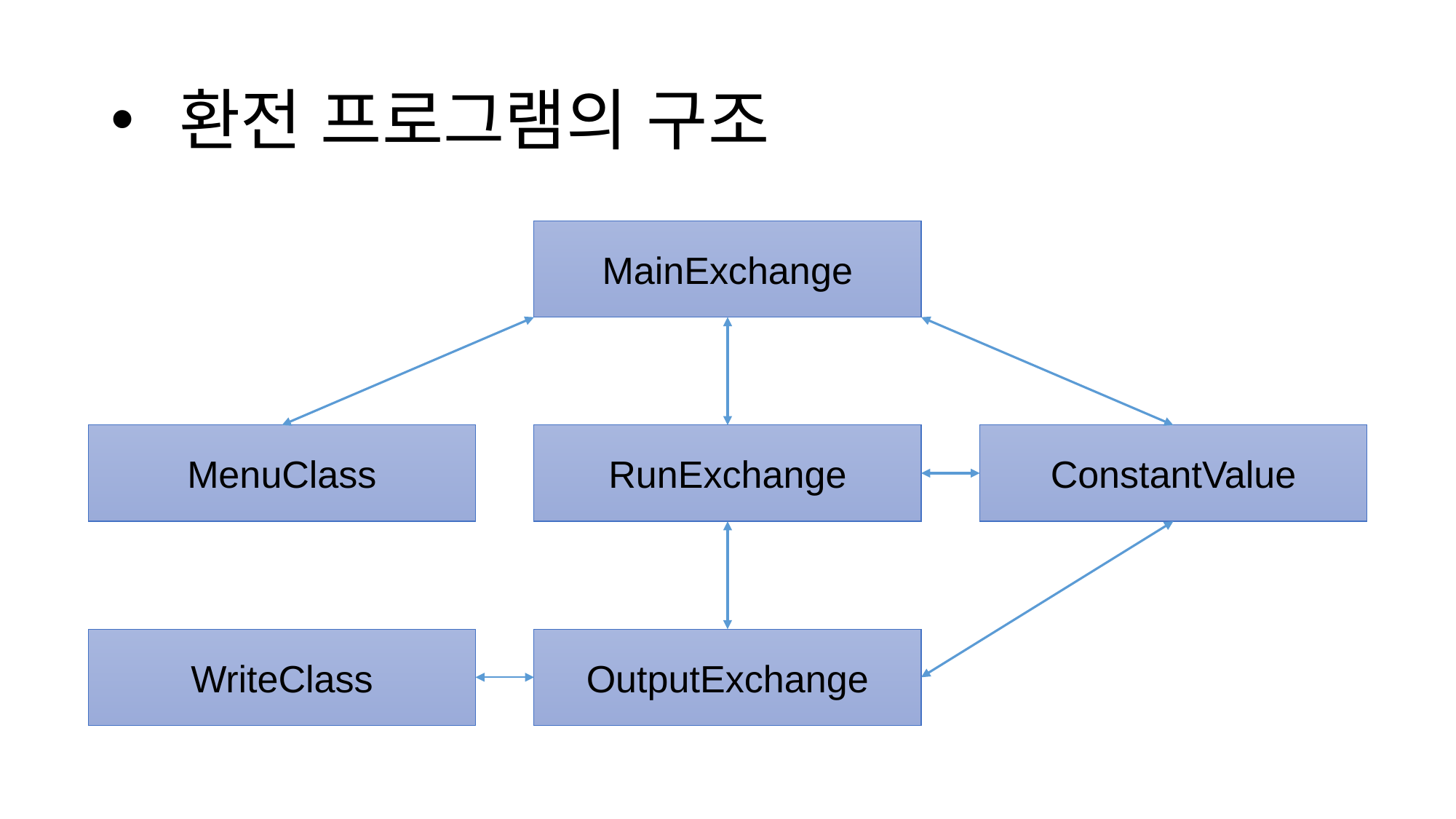

# 환전 프로그램의 구조
MainExchange
MenuClass
ConstantValue
RunExchange
WriteClass
OutputExchange